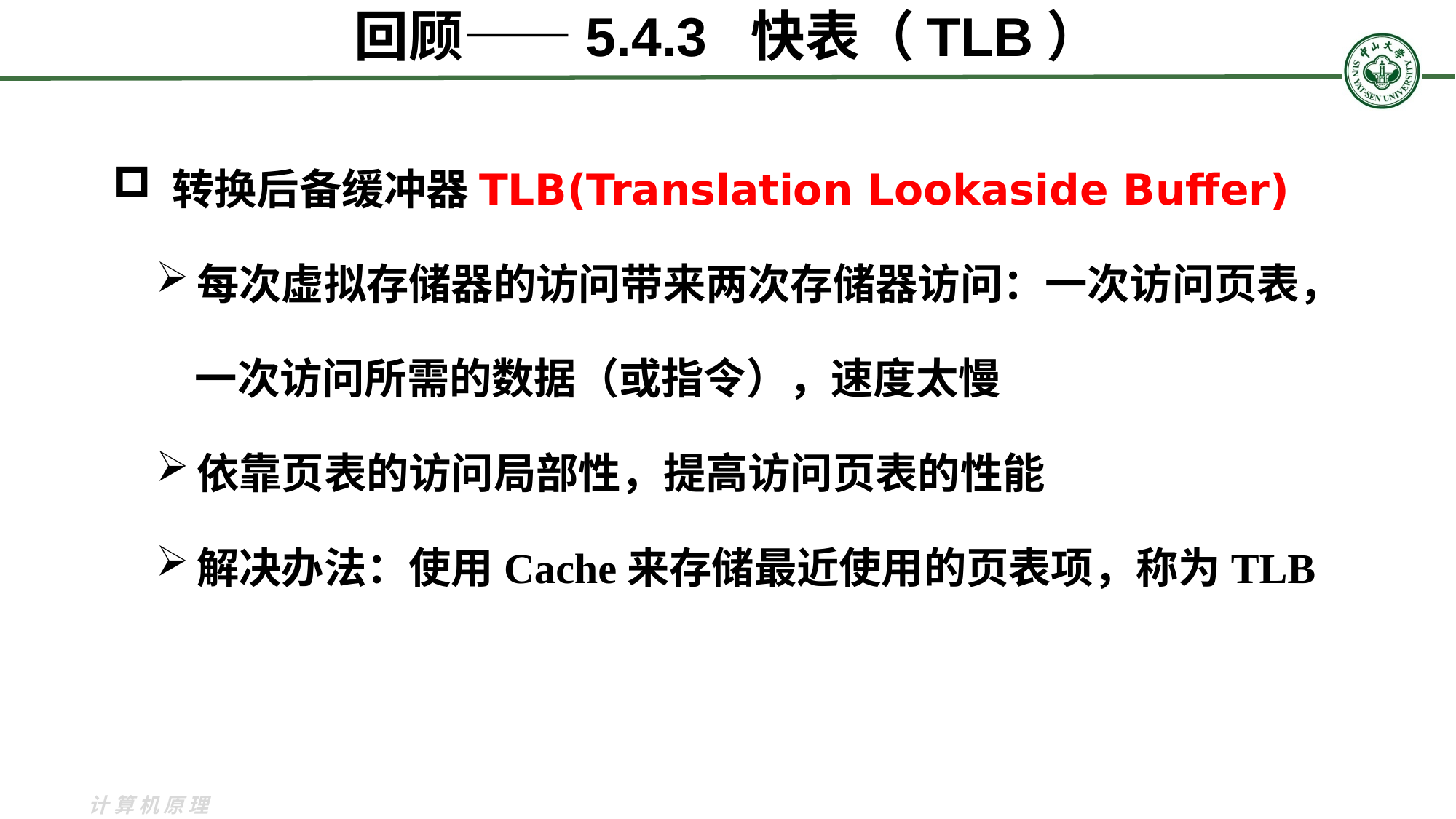

回顾——5.4.3  快表（TLB）
 转换后备缓冲器TLB(Translation Lookaside Buffer)
每次虚拟存储器的访问带来两次存储器访问：一次访问页表，
   一次访问所需的数据（或指令），速度太慢
依靠页表的访问局部性，提高访问页表的性能
解决办法：使用Cache来存储最近使用的页表项，称为TLB